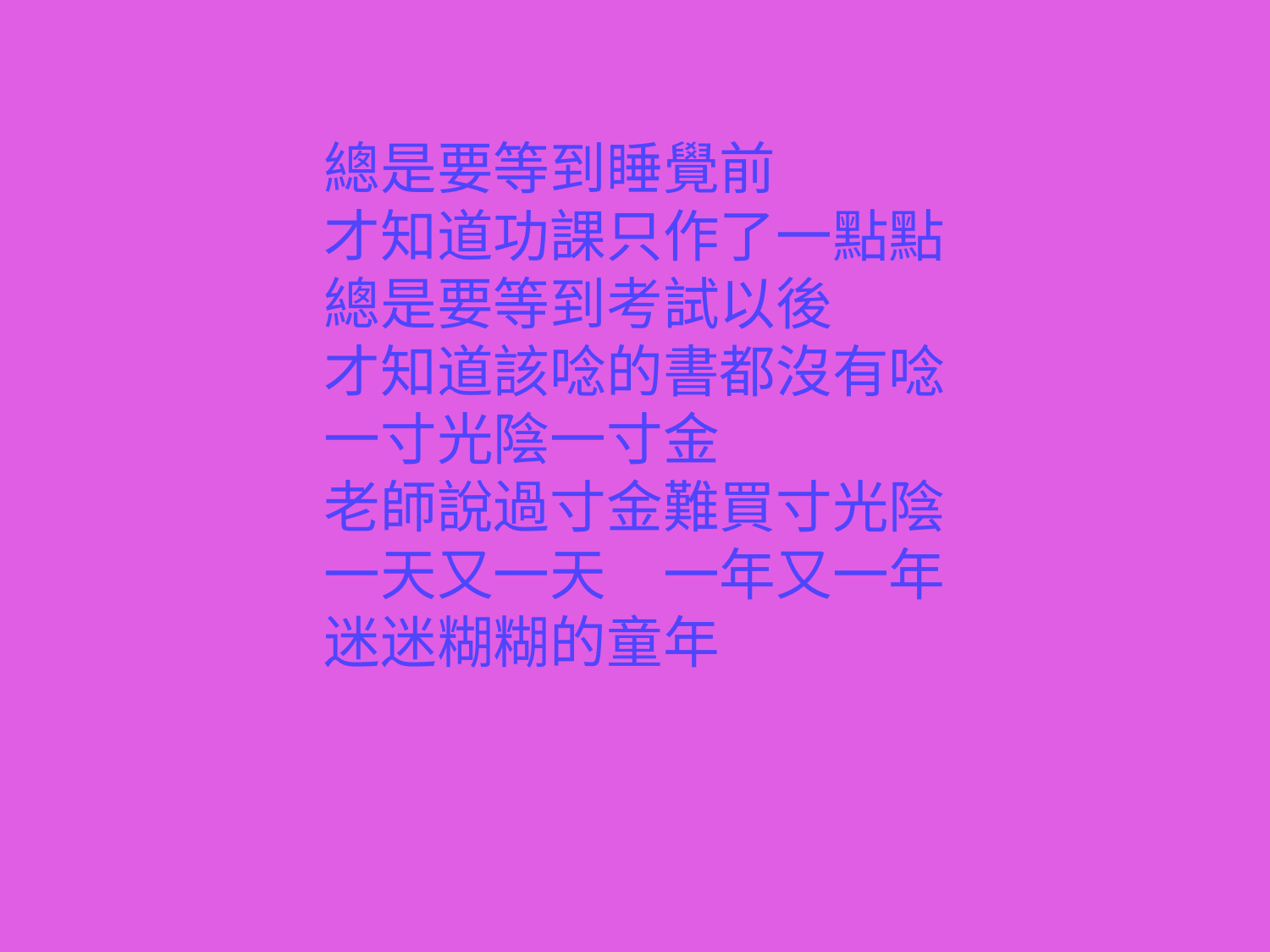

總是要等到睡覺前
才知道功課只作了一點點
總是要等到考試以後
才知道該唸的書都沒有唸
一寸光陰一寸金
老師說過寸金難買寸光陰
一天又一天　一年又一年
迷迷糊糊的童年